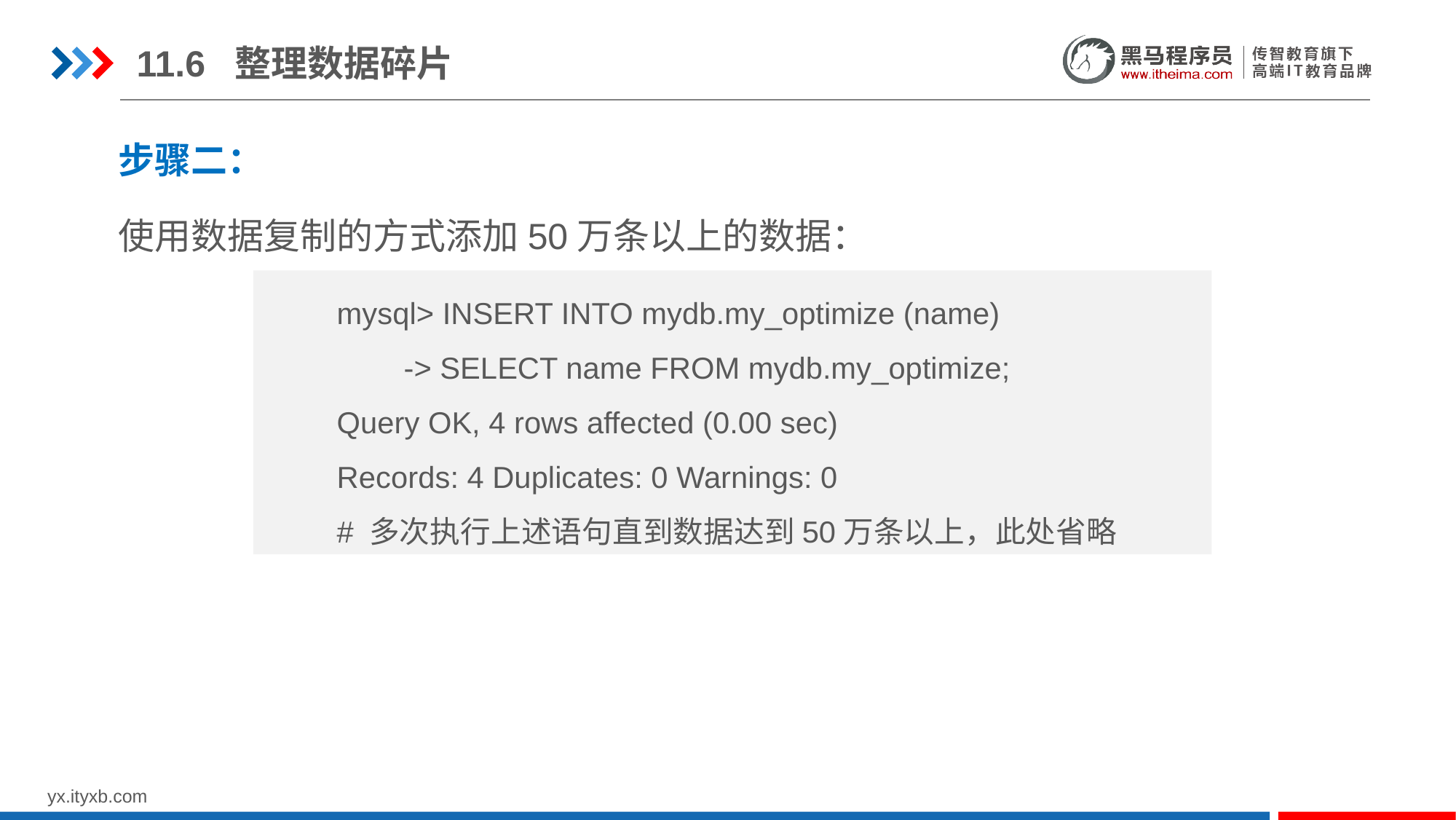

11.6  整理数据碎片
步骤二：
使用数据复制的方式添加50万条以上的数据：
mysql> INSERT INTO mydb.my_optimize (name)
        -> SELECT name FROM mydb.my_optimize;
Query OK, 4 rows affected (0.00 sec)
Records: 4 Duplicates: 0 Warnings: 0
# 多次执行上述语句直到数据达到50万条以上，此处省略